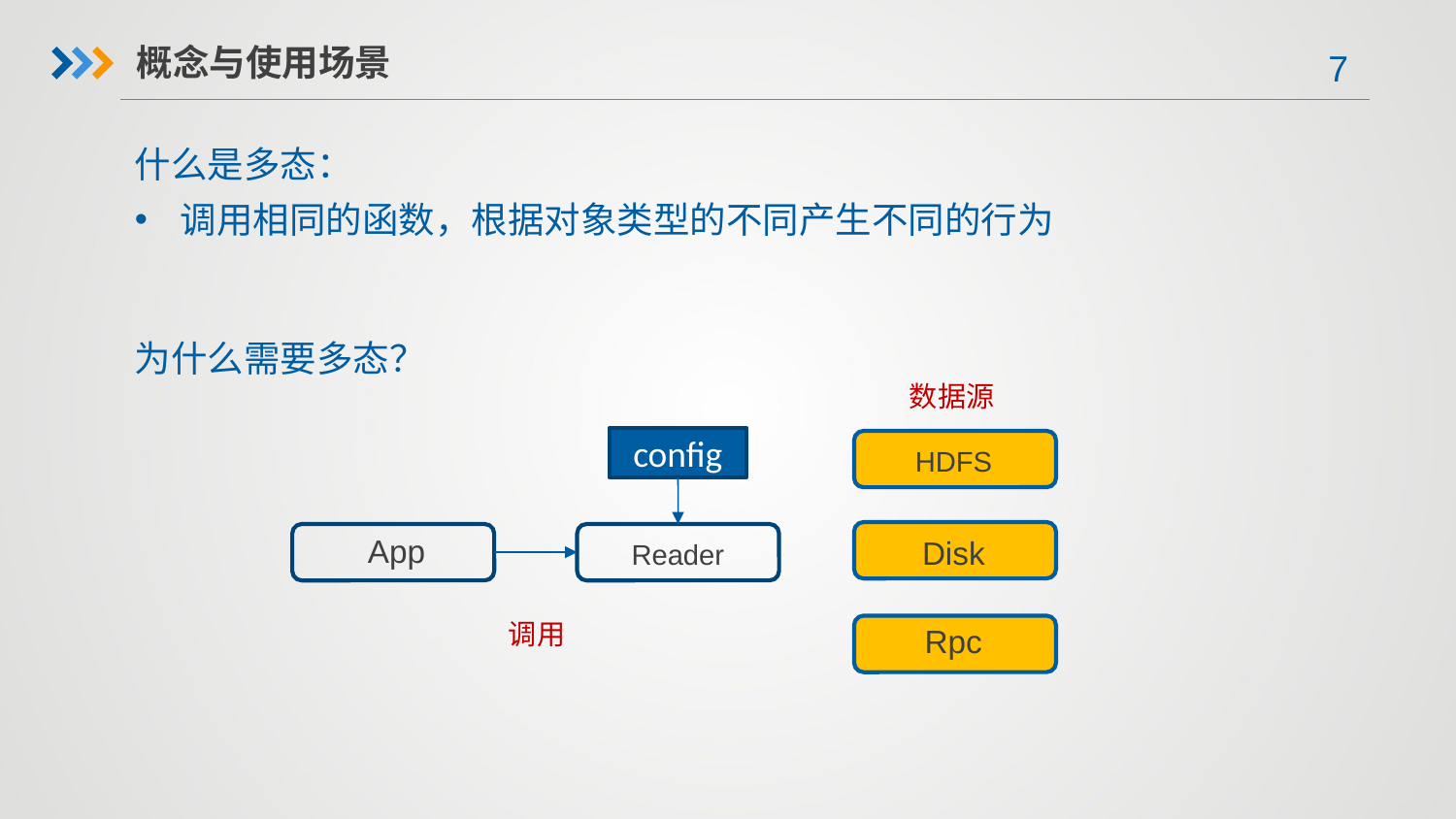

概念与使用场景
什么是多态：
调用相同的函数，根据对象类型的不同产生不同的行为
为什么需要多态？
数据源
config

HDFS

App

Disk
Reader
调用
Rpc